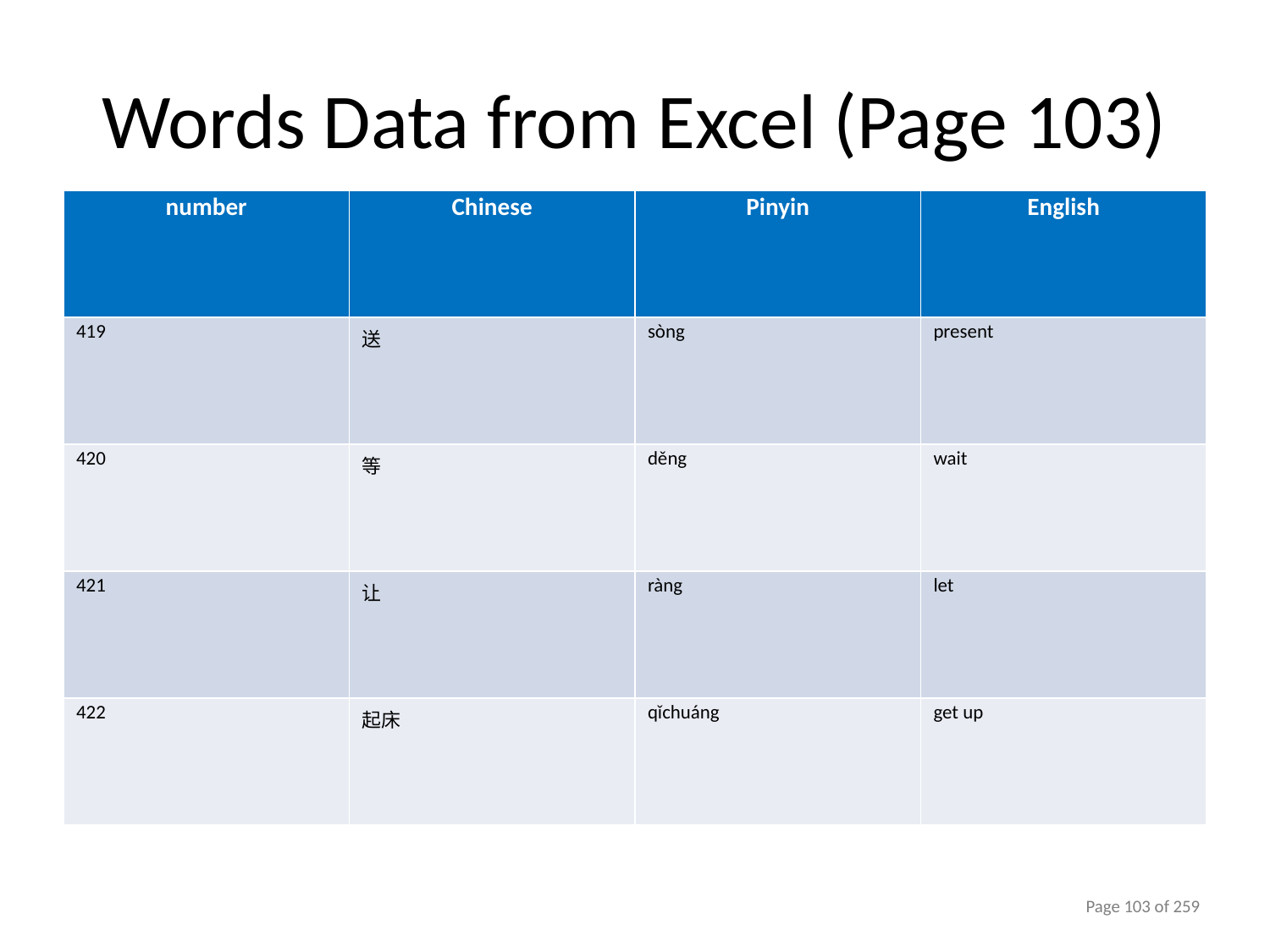

# Words Data from Excel (Page 103)
| number | Chinese | Pinyin | English |
| --- | --- | --- | --- |
| 419 | 送 | sòng | present |
| 420 | 等 | děng | wait |
| 421 | 让 | ràng | let |
| 422 | 起床 | qǐchuáng | get up |

Page 103 of 259